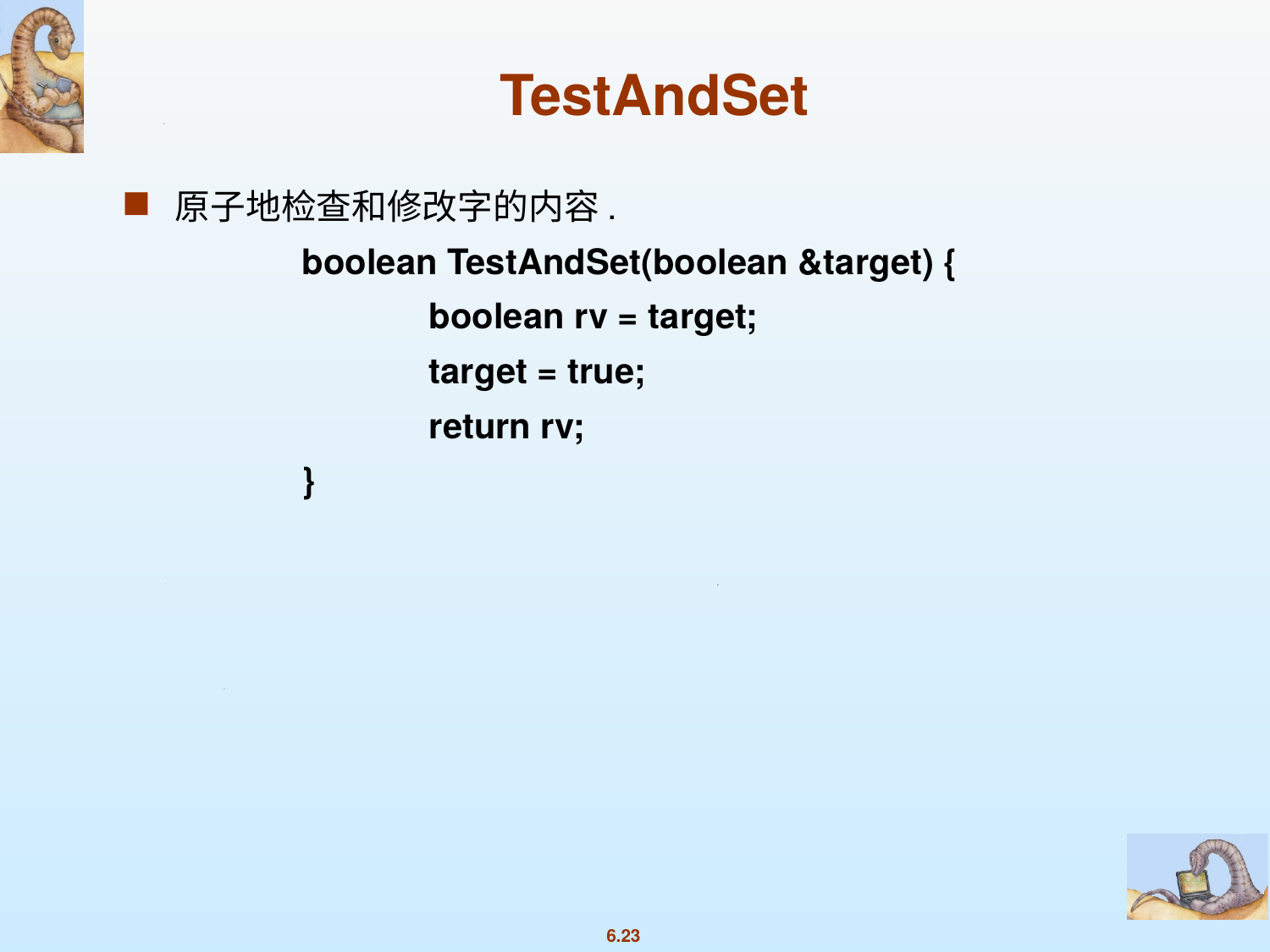

原子地检查和修改字的内容.
		boolean TestAndSet(boolean &target) {
			boolean rv = target;
			target = true;
			return rv;
		}
TestAndSet